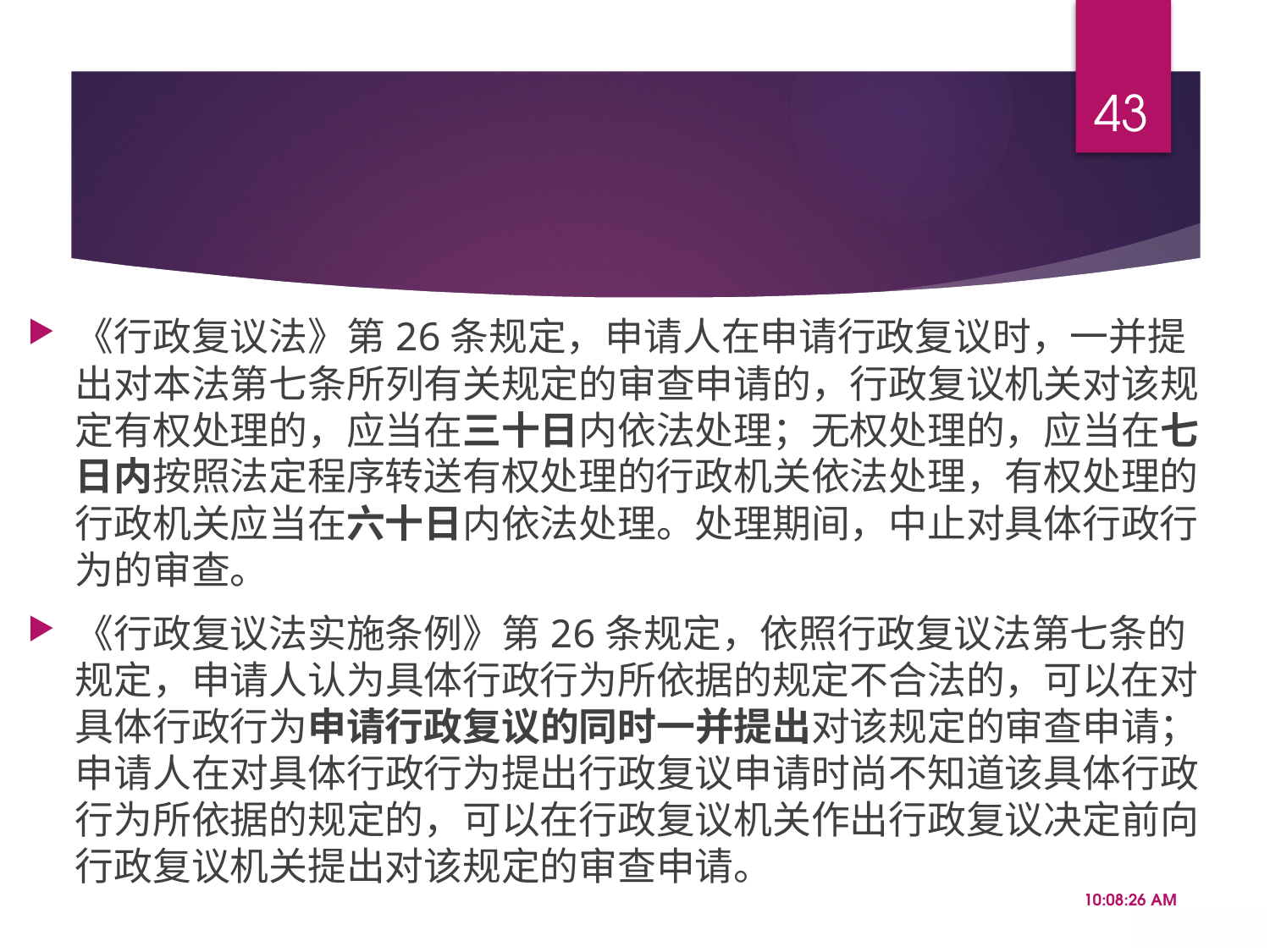

43
#
《行政复议法》第26条规定，申请人在申请行政复议时，一并提出对本法第七条所列有关规定的审查申请的，行政复议机关对该规定有权处理的，应当在三十日内依法处理；无权处理的，应当在七日内按照法定程序转送有权处理的行政机关依法处理，有权处理的行政机关应当在六十日内依法处理。处理期间，中止对具体行政行为的审查。
《行政复议法实施条例》第26条规定，依照行政复议法第七条的规定，申请人认为具体行政行为所依据的规定不合法的，可以在对具体行政行为申请行政复议的同时一并提出对该规定的审查申请；申请人在对具体行政行为提出行政复议申请时尚不知道该具体行政行为所依据的规定的，可以在行政复议机关作出行政复议决定前向行政复议机关提出对该规定的审查申请。
10:08:26 AM